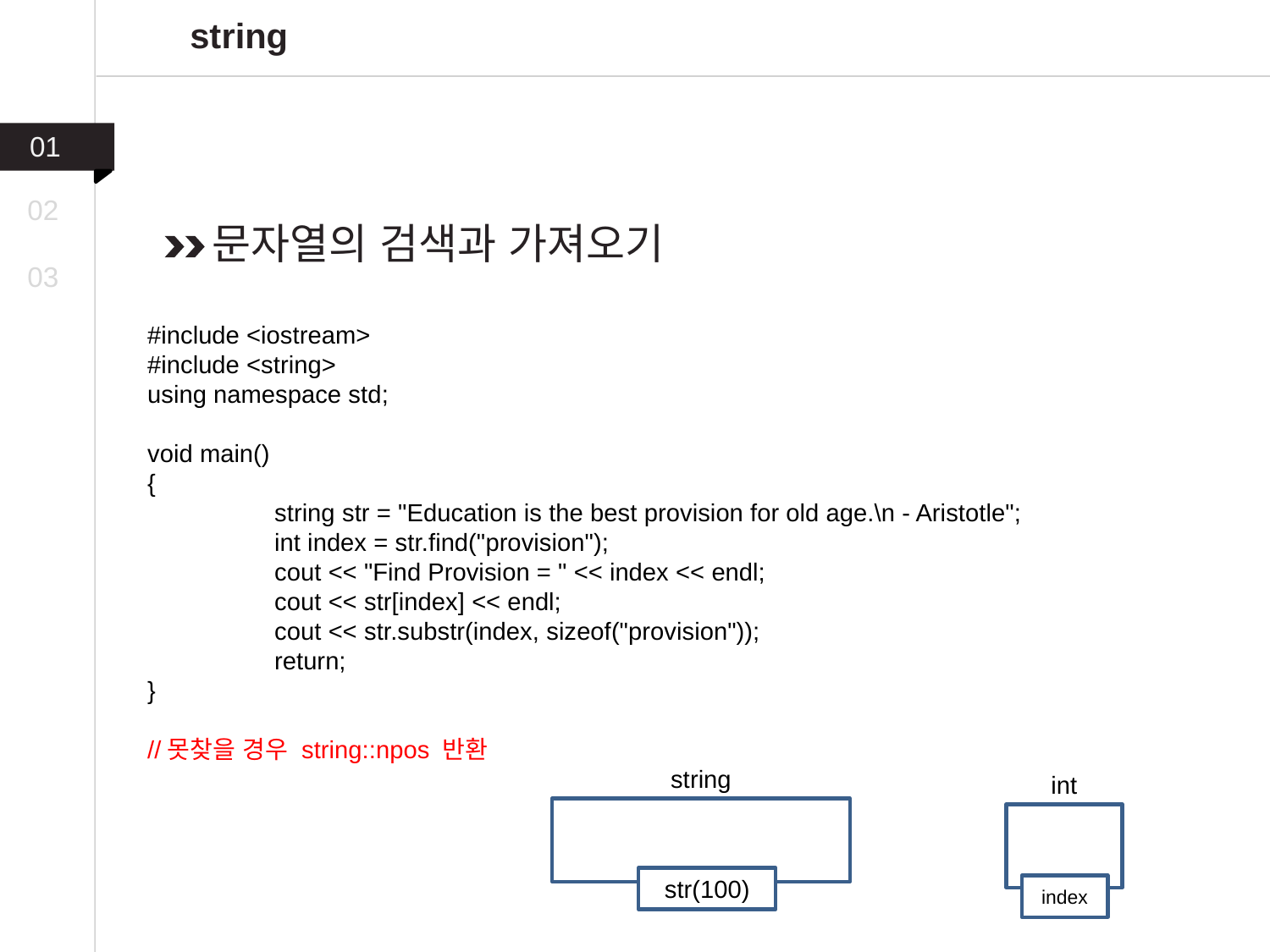

string
01

02
문자열의 검색과 가져오기

03
#include <iostream>
#include <string>
using namespace std;

void main()
{
	string str = "Education is the best provision for old age.\n - Aristotle";
	int index = str.find("provision");
	cout << "Find Provision = " << index << endl;
	cout << str[index] << endl;
	cout << str.substr(index, sizeof("provision"));
	return;
}

//못찾을 경우 string::npos 반환
string

str(100)
int

index